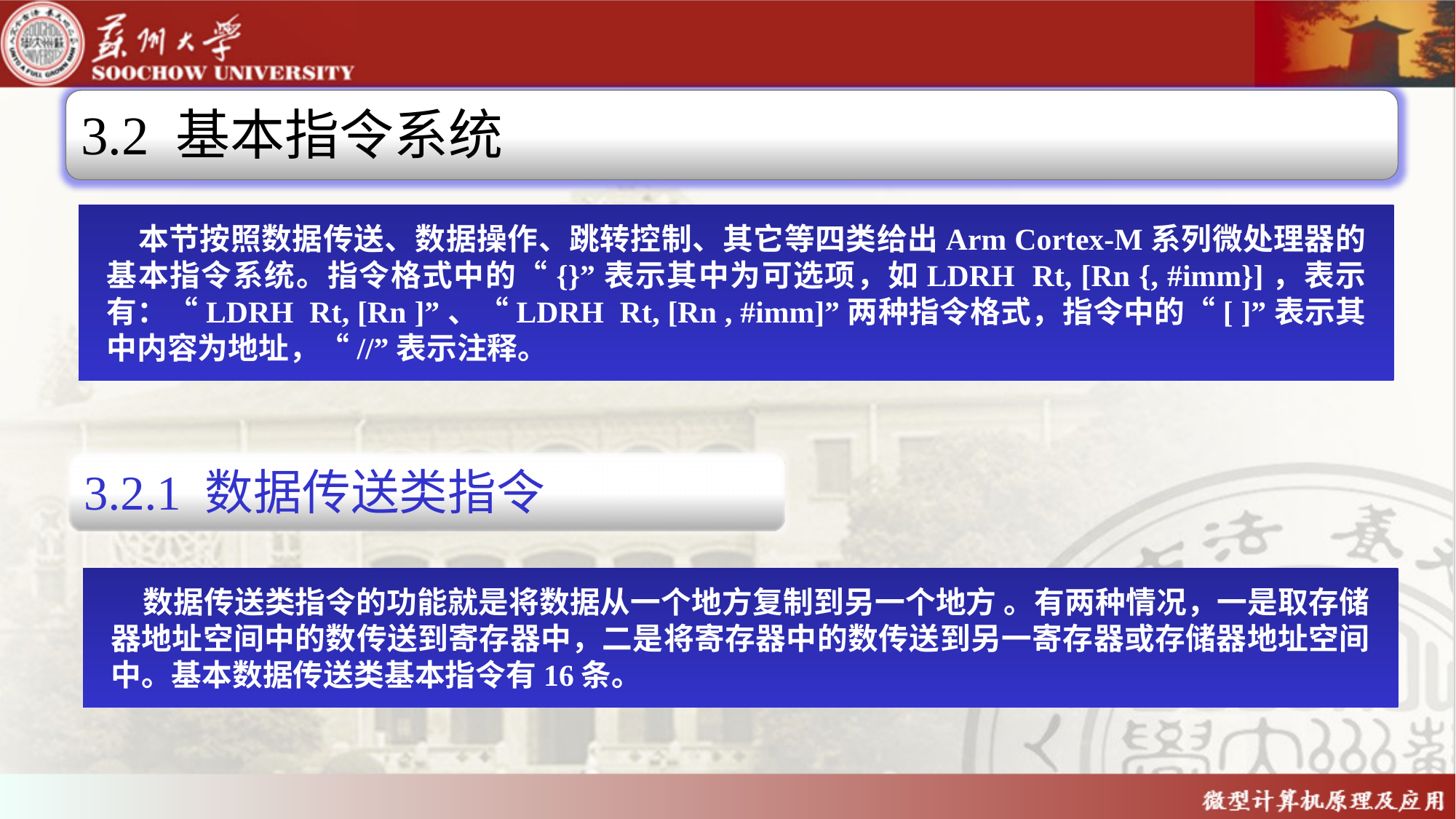

3.2 基本指令系统
本节按照数据传送、数据操作、跳转控制、其它等四类给出Arm Cortex-M系列微处理器的基本指令系统。指令格式中的“{}”表示其中为可选项，如LDRH  Rt, [Rn {, #imm}]，表示有：“LDRH  Rt, [Rn ]”、“LDRH  Rt, [Rn , #imm]”两种指令格式，指令中的“[ ]”表示其中内容为地址，“//”表示注释。
3.2.1 数据传送类指令

数据传送类指令的功能就是将数据从一个地方复制到另一个地方 。有两种情况，一是取存储器地址空间中的数传送到寄存器中，二是将寄存器中的数传送到另一寄存器或存储器地址空间中。基本数据传送类基本指令有16条。